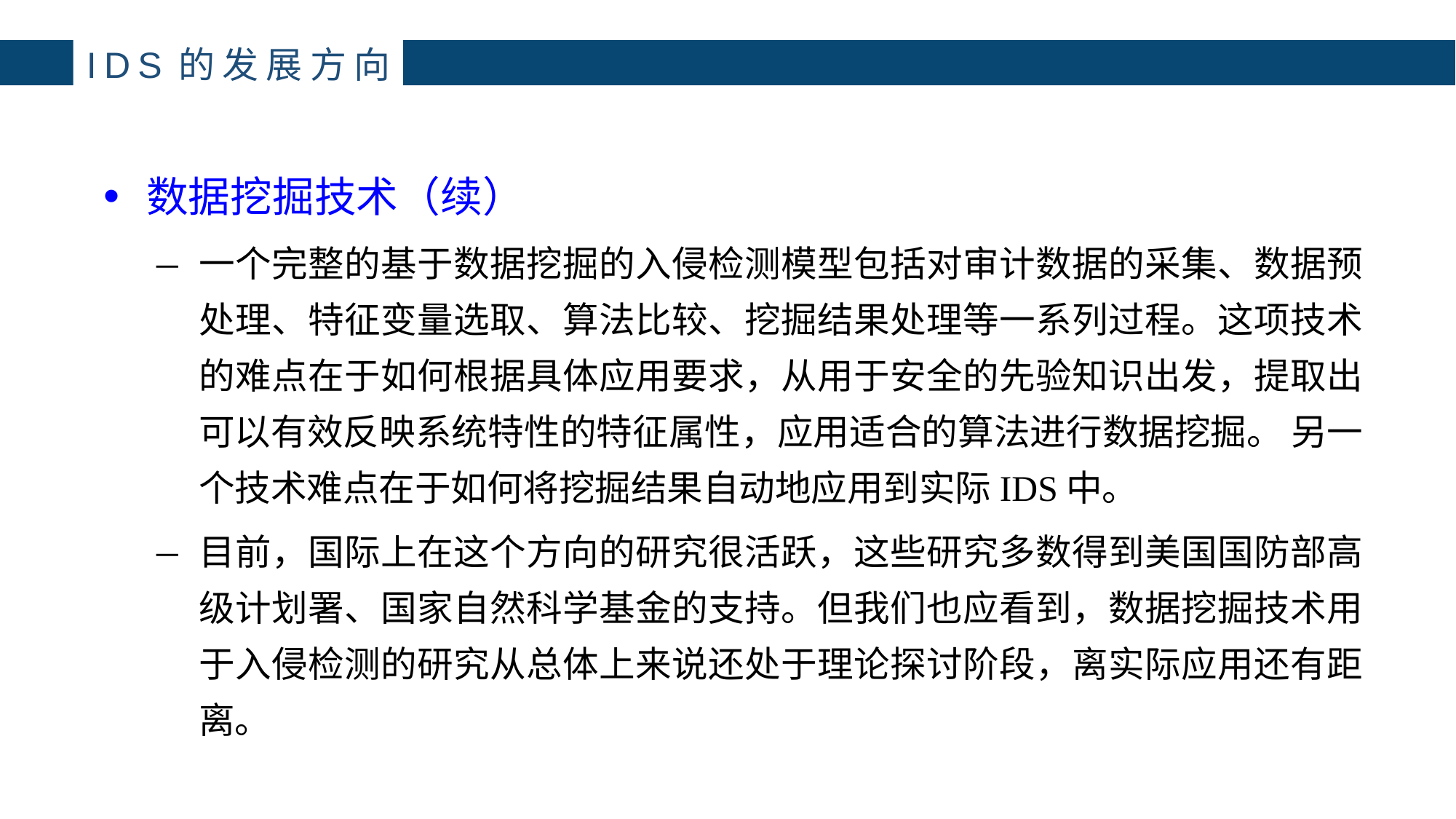

# IDS的发展方向
数据挖掘技术（续）
一个完整的基于数据挖掘的入侵检测模型包括对审计数据的采集、数据预处理、特征变量选取、算法比较、挖掘结果处理等一系列过程。这项技术的难点在于如何根据具体应用要求，从用于安全的先验知识出发，提取出可以有效反映系统特性的特征属性，应用适合的算法进行数据挖掘。 另一个技术难点在于如何将挖掘结果自动地应用到实际IDS中。
目前，国际上在这个方向的研究很活跃，这些研究多数得到美国国防部高级计划署、国家自然科学基金的支持。但我们也应看到，数据挖掘技术用于入侵检测的研究从总体上来说还处于理论探讨阶段，离实际应用还有距离。